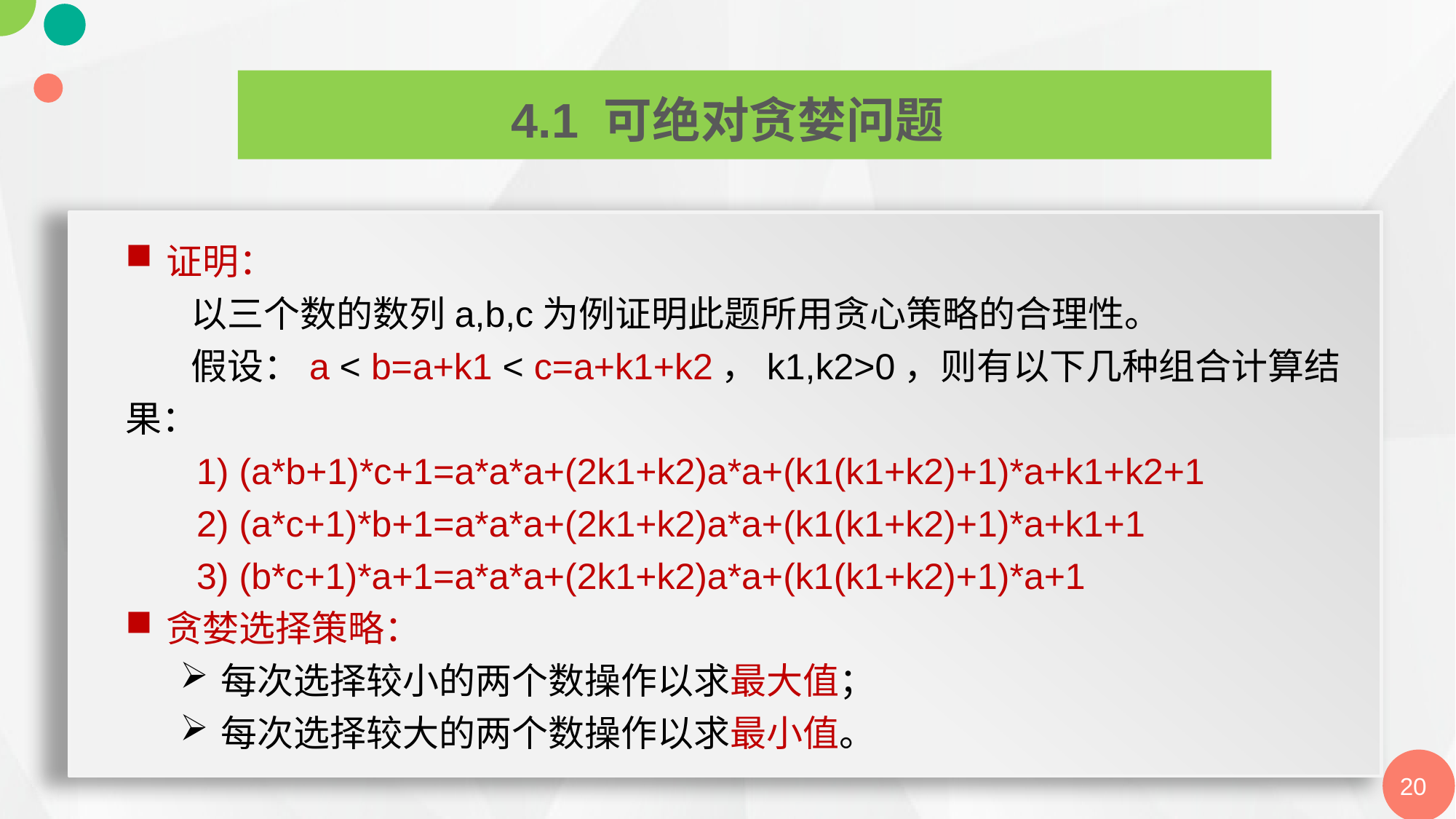

4.1 可绝对贪婪问题
证明：
       以三个数的数列a,b,c为例证明此题所用贪心策略的合理性。
       假设：a < b=a+k1 < c=a+k1+k2，k1,k2>0，则有以下几种组合计算结果：
       1) (a*b+1)*c+1=a*a*a+(2k1+k2)a*a+(k1(k1+k2)+1)*a+k1+k2+1
       2) (a*c+1)*b+1=a*a*a+(2k1+k2)a*a+(k1(k1+k2)+1)*a+k1+1
       3) (b*c+1)*a+1=a*a*a+(2k1+k2)a*a+(k1(k1+k2)+1)*a+1
贪婪选择策略：
每次选择较小的两个数操作以求最大值；
每次选择较大的两个数操作以求最小值。